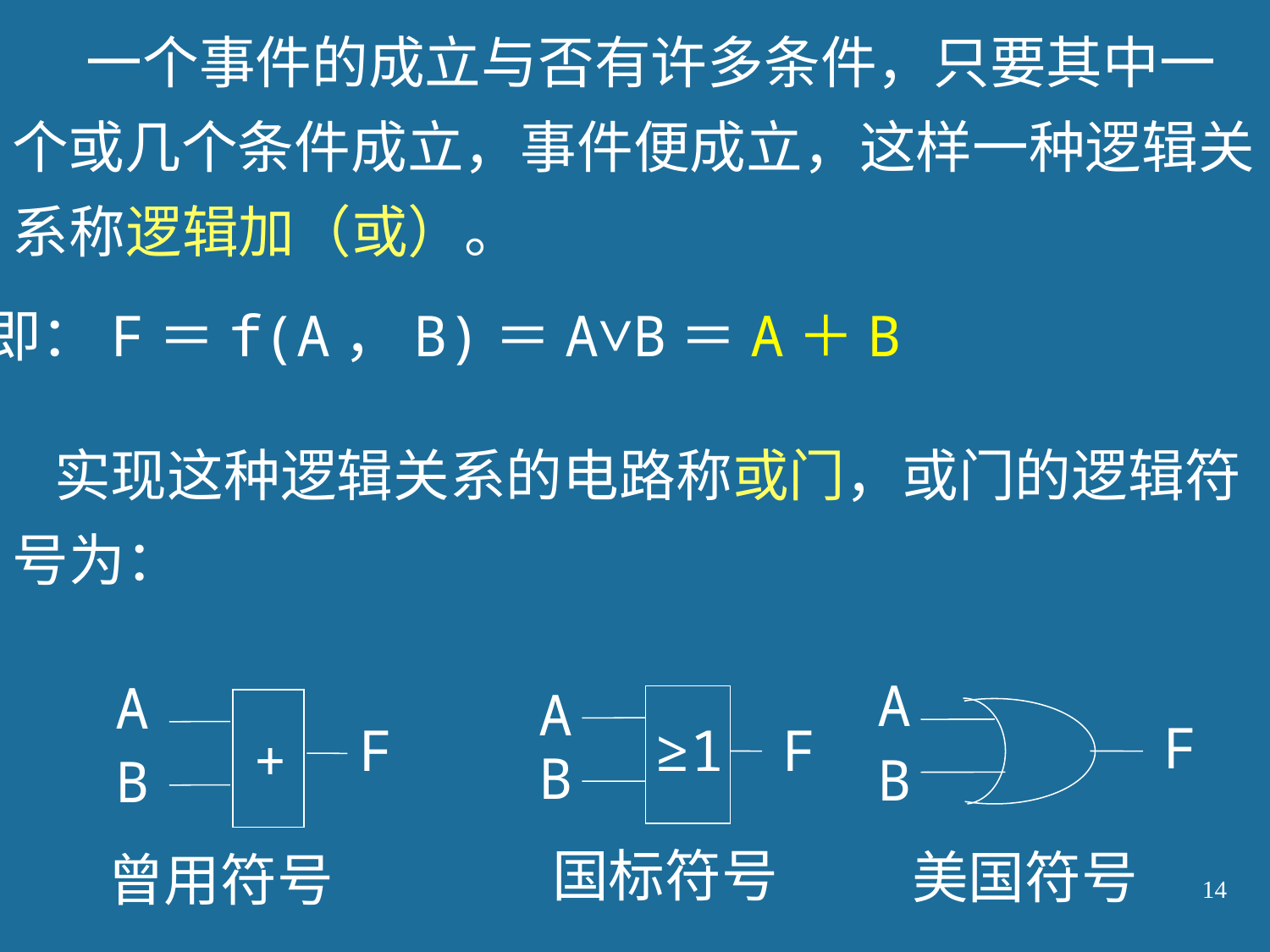

一个事件的成立与否有许多条件，只要其中一
#
个或几个条件成立，事件便成立，这样一种逻辑关
系称逻辑加（或）。
即：F＝f(A，B)＝A∨B＝A＋B
实现这种逻辑关系的电路称或门，或门的逻辑符
号为：
A

F

B

美国符号
A

F
+

B

曾用符号

A

≥1
F

B

国标符号
14